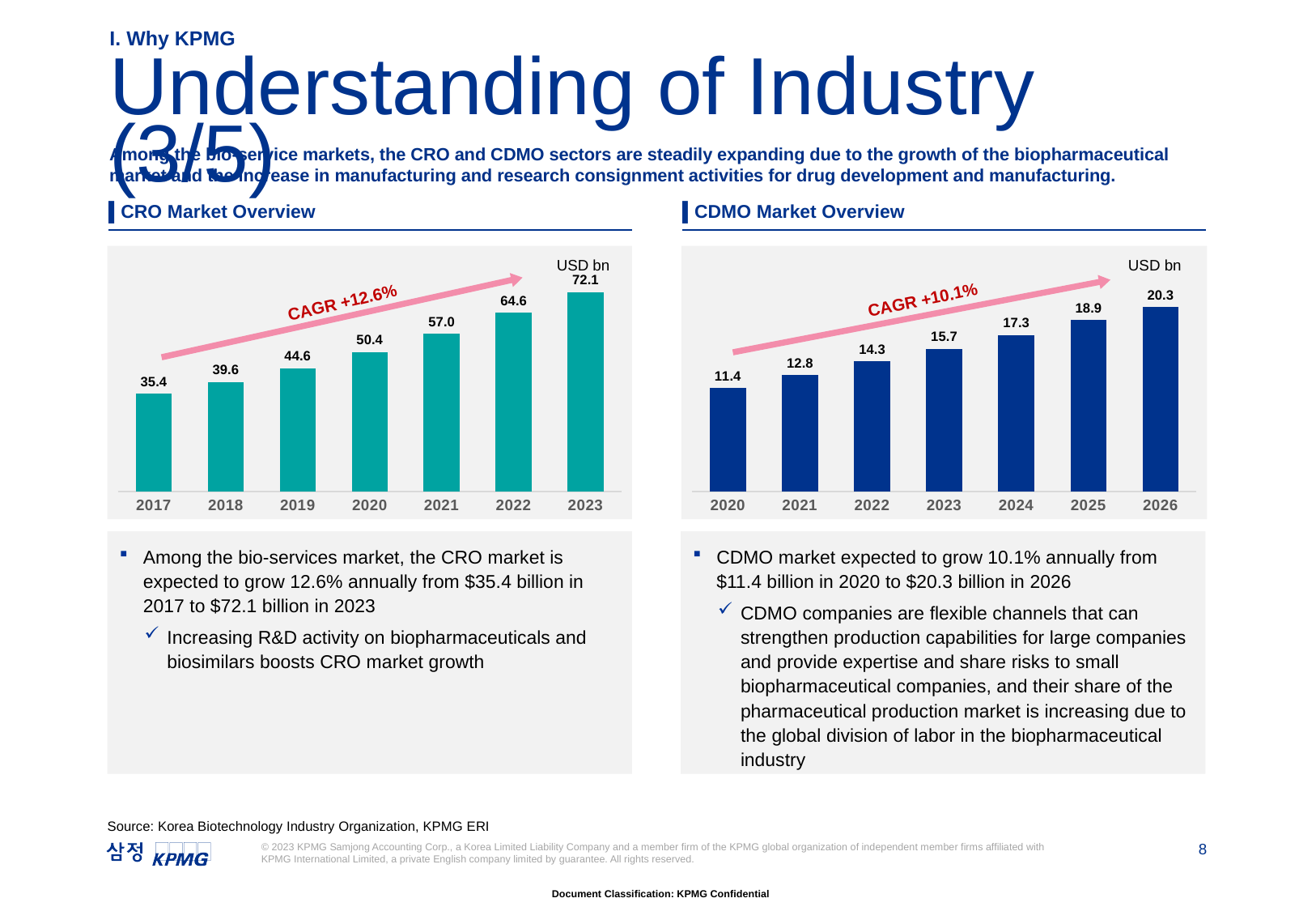

I. Why KPMG
# Understanding of Industry (3/5)
Among the bio-service markets, the CRO and CDMO sectors are steadily expanding due to the growth of the biopharmaceutical market and the increase in manufacturing and research consignment activities for drug development and manufacturing.

| CRO Market Overview |
| --- |
| CDMO Market Overview |
| --- |

USD bn

### Chart

| Category | 글로벌 바이오서비스 시장 현황 및 전망 |
|---|---|
| 2017 | 35.4 |
| 2018 | 39.6 |
| 2019 | 44.6 |
| 2020 | 50.4 |
| 2021 | 57.0 |
| 2022 | 64.6 |
| 2023 | 72.1 |
CAGR +12.6%

USD bn

### Chart

| Category | CDMO 시장 현황 및 전망 |
|---|---|
| 2020 | 11.38 |
| 2021 | 12.79 |
| 2022 | 14.32 |
| 2023 | 15.73 |
| 2024 | 17.25 |
| 2025 | 18.9 |
| 2026 | 20.31 |
CAGR +10.1%

Among the bio-services market, the CRO market is expected to grow 12.6% annually from $35.4 billion in 2017 to $72.1 billion in 2023
Increasing R&D activity on biopharmaceuticals and biosimilars boosts CRO market growth
CDMO market expected to grow 10.1% annually from $11.4 billion in 2020 to $20.3 billion in 2026
CDMO companies are flexible channels that can strengthen production capabilities for large companies and provide expertise and share risks to small biopharmaceutical companies, and their share of the pharmaceutical production market is increasing due to the global division of labor in the biopharmaceutical industry
Source: Korea Biotechnology Industry Organization, KPMG ERI